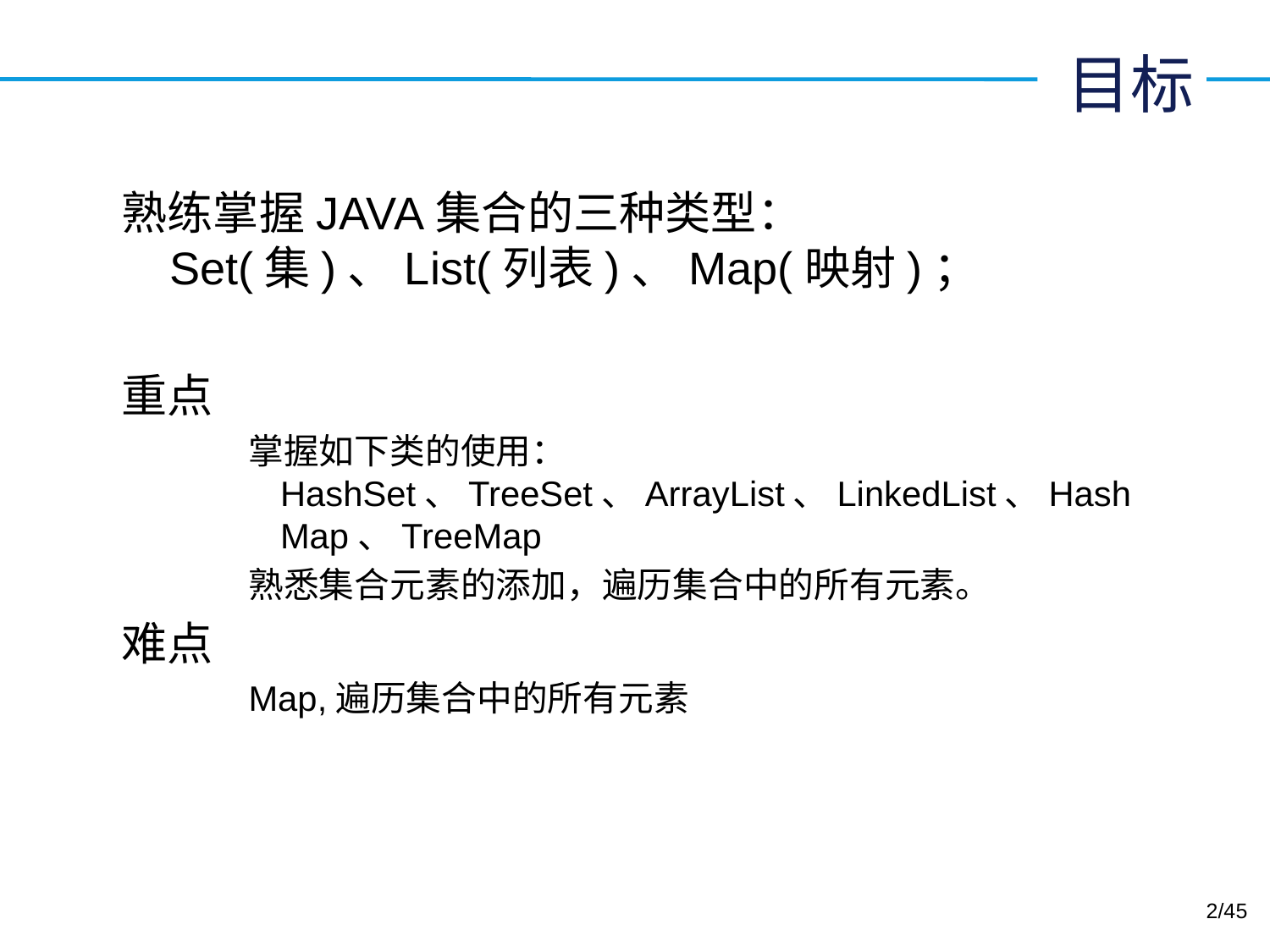

目标
熟练掌握JAVA集合的三种类型：Set(集)、List(列表)、Map(映射)；

重点
掌握如下类的使用：HashSet、TreeSet、ArrayList、LinkedList、HashMap、TreeMap
熟悉集合元素的添加，遍历集合中的所有元素。
难点
Map,遍历集合中的所有元素
2/45